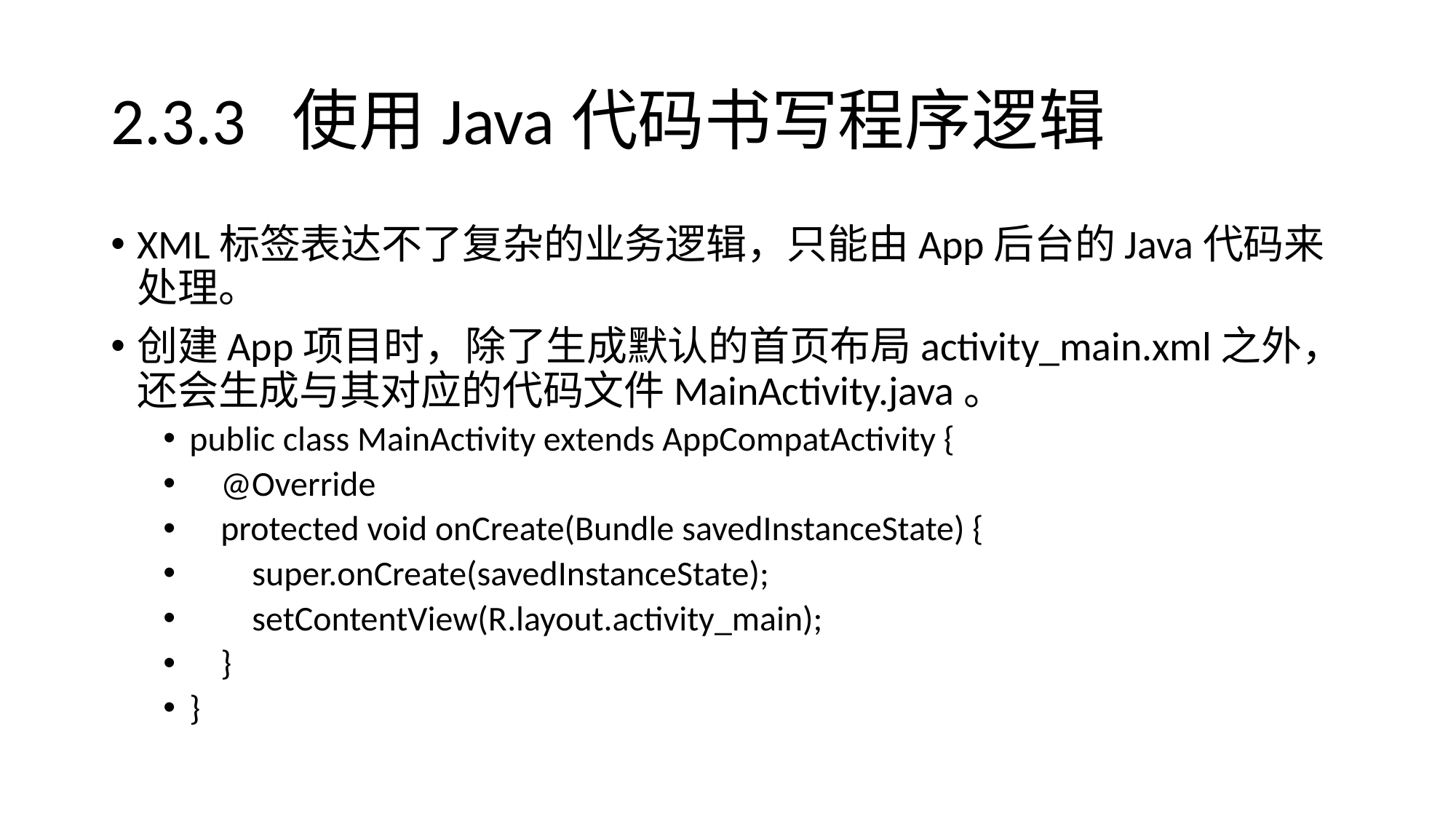

# 2.3.3  使用Java代码书写程序逻辑
XML标签表达不了复杂的业务逻辑，只能由App后台的Java代码来处理。
创建App项目时，除了生成默认的首页布局activity_main.xml之外，还会生成与其对应的代码文件MainActivity.java。
public class MainActivity extends AppCompatActivity {
    @Override
    protected void onCreate(Bundle savedInstanceState) {
        super.onCreate(savedInstanceState);
        setContentView(R.layout.activity_main);
    }
}